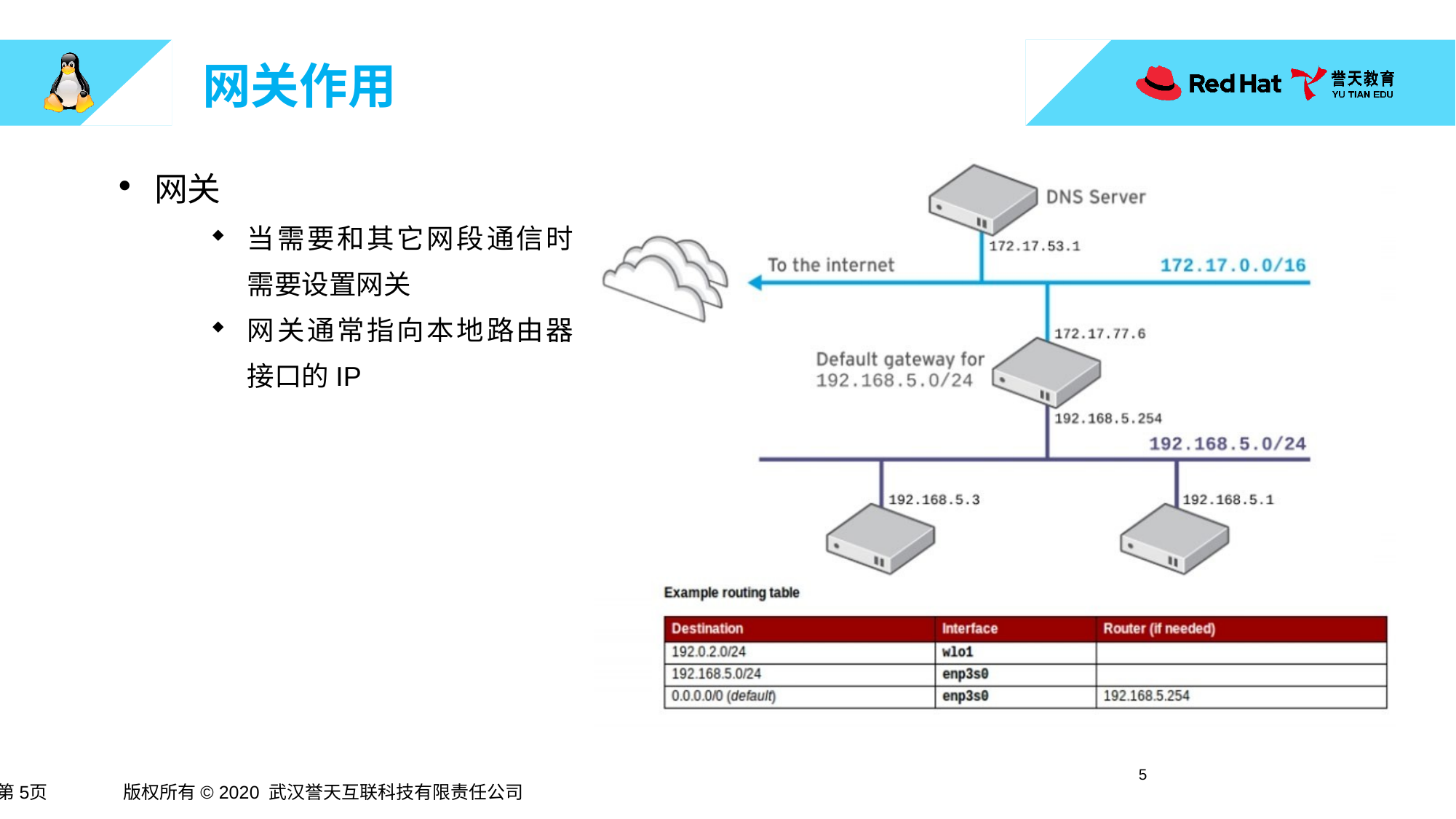

# 网关作用
网关
当需要和其它网段通信时需要设置网关
网关通常指向本地路由器接口的IP

5